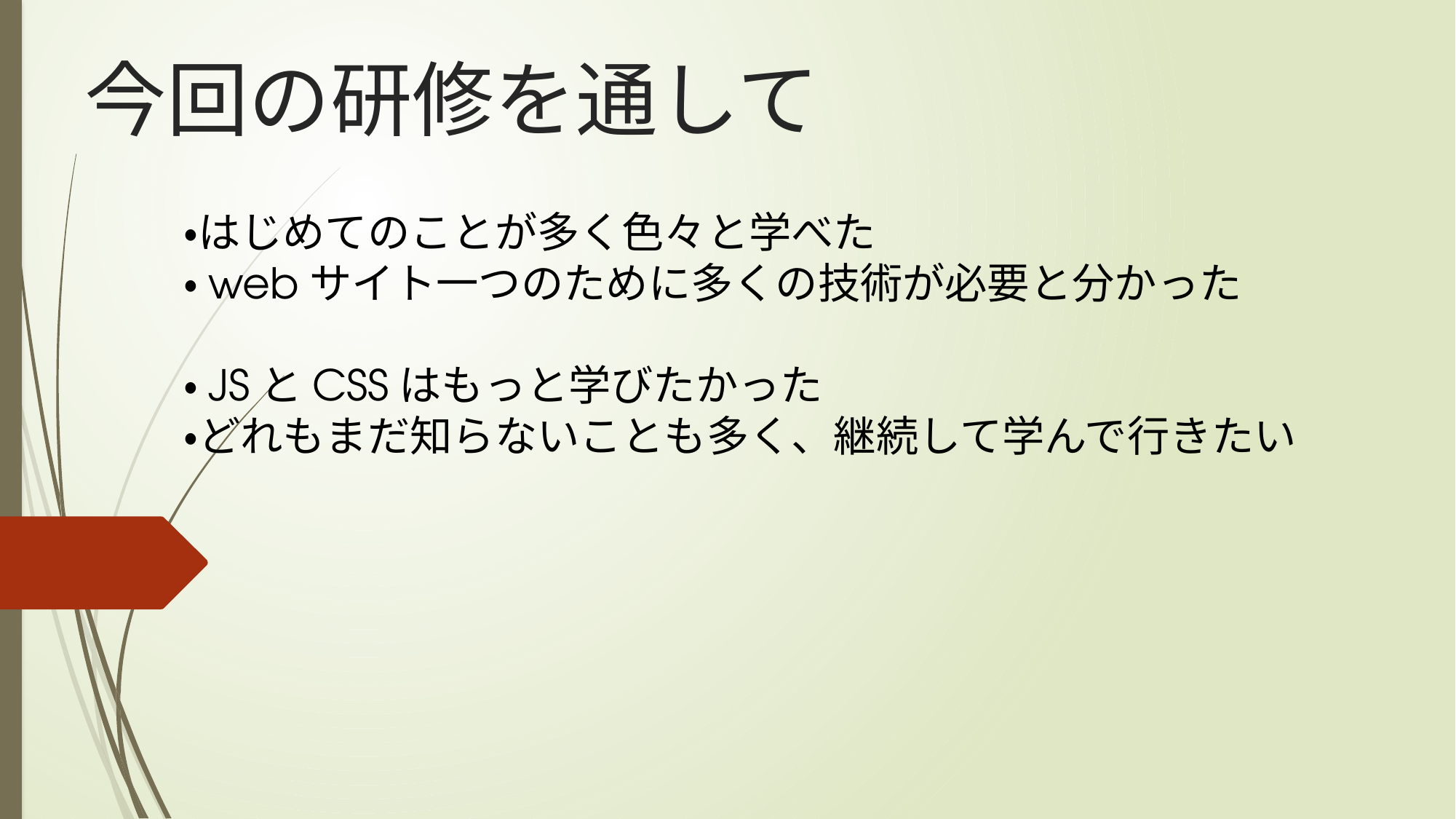

# 今回の研修を通して
・はじめてのことが多く色々と学べた
・webサイト一つのために多くの技術が必要と分かった

・JSとCSSはもっと学びたかった
・どれもまだ知らないことも多く、継続して学んで行きたい